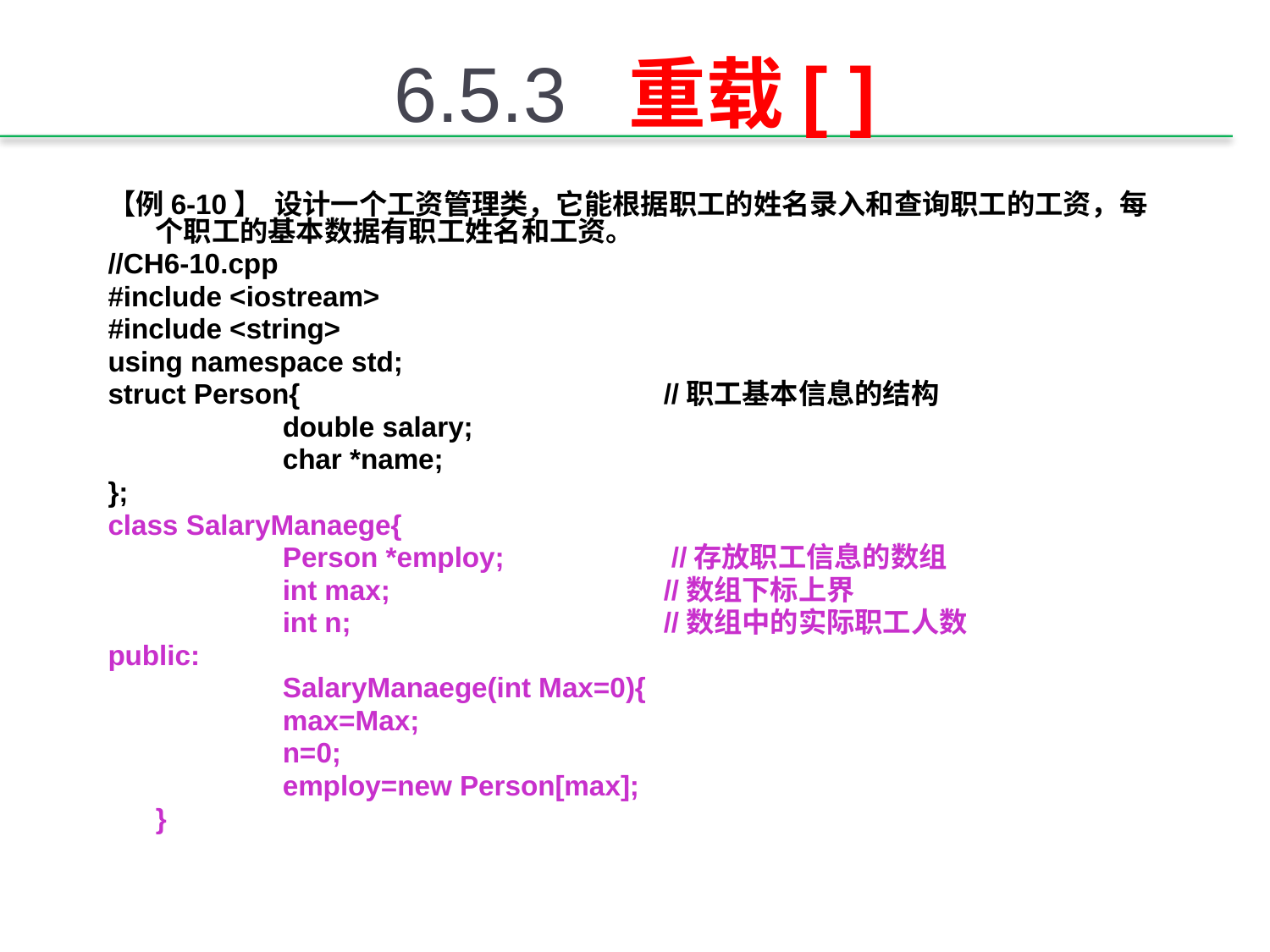

# 6.5.3  重载[ ]
【例6-10】  设计一个工资管理类，它能根据职工的姓名录入和查询职工的工资，每个职工的基本数据有职工姓名和工资。
//CH6-10.cpp
#include <iostream>
#include <string>
using namespace std;
struct Person{                		//职工基本信息的结构
		double salary;
		char *name;
};
class SalaryManaege{
		Person *employ;          	 //存放职工信息的数组
		int max;                  		//数组下标上界
		int n;                    		//数组中的实际职工人数
public:
		SalaryManaege(int Max=0){
		max=Max;
		n=0;
		employ=new Person[max];
	}